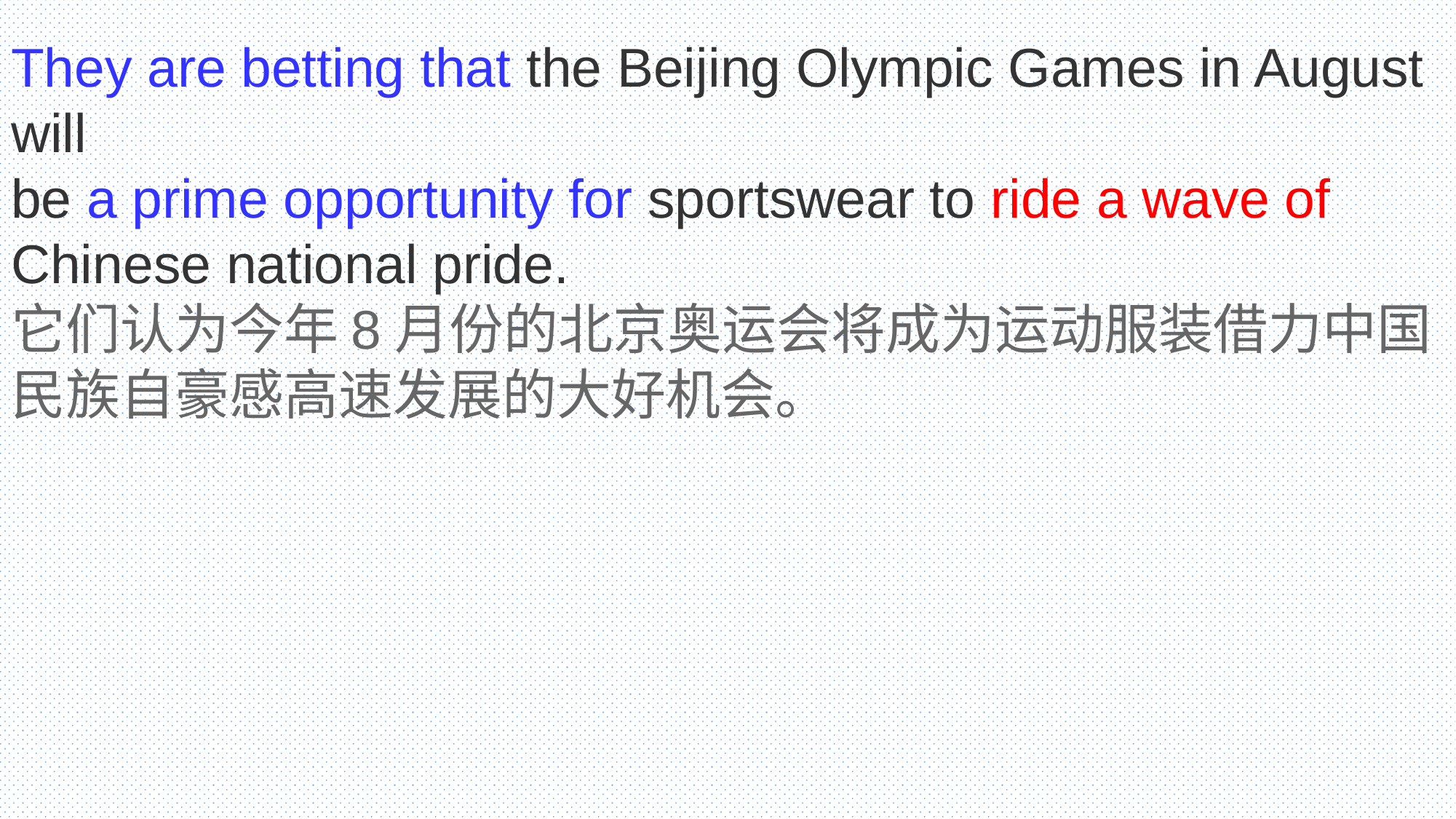

They are betting that the Beijing Olympic Games in August will
be a prime opportunity for sportswear to ride a wave of
Chinese national pride.
它们认为今年8月份的北京奥运会将成为运动服装借力中国民族自豪感高速发展的大好机会。